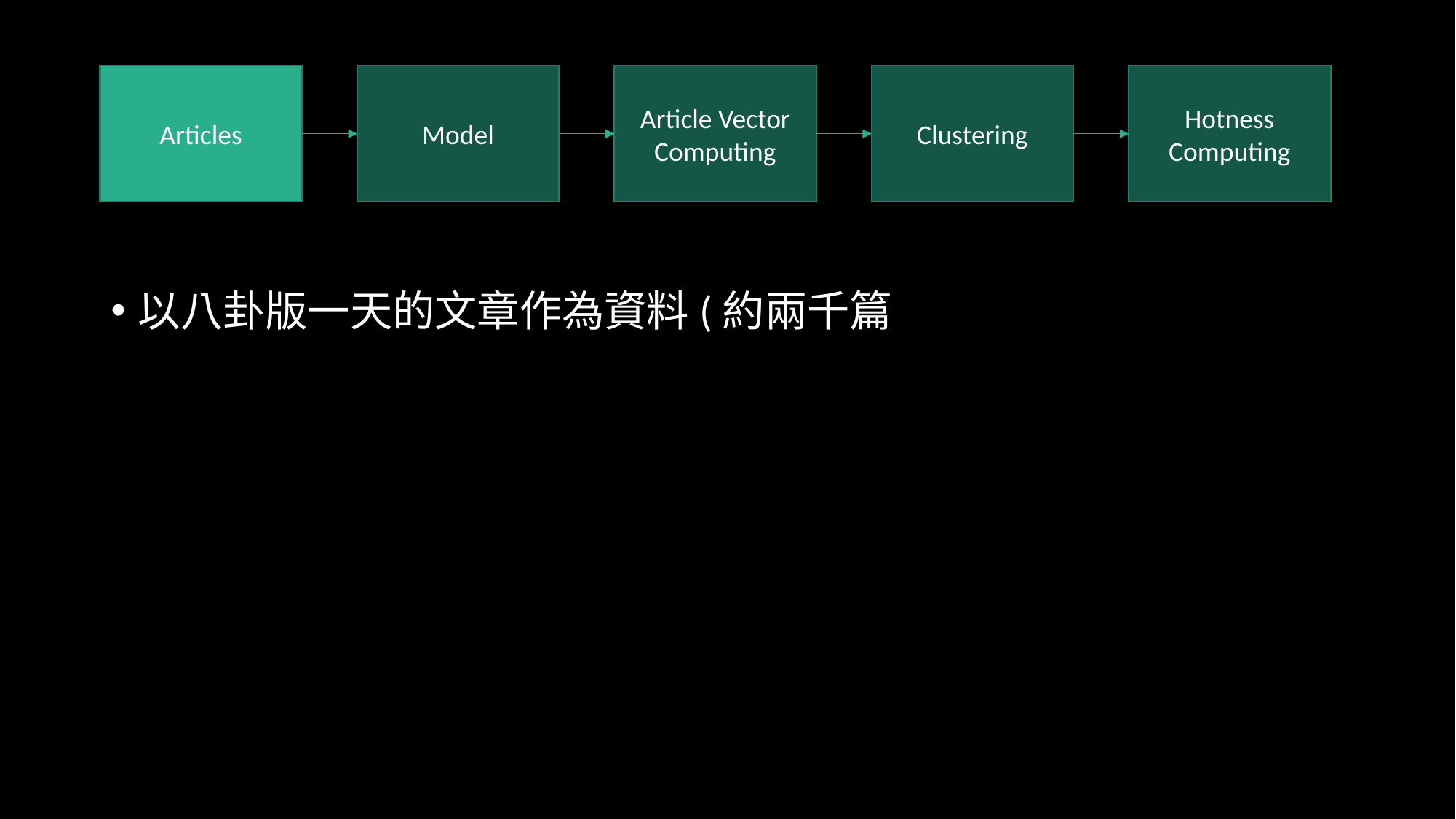

#
Model
Article Vector
Computing
Clustering
Hotness Computing
Articles

以八卦版一天的文章作為資料(約兩千篇